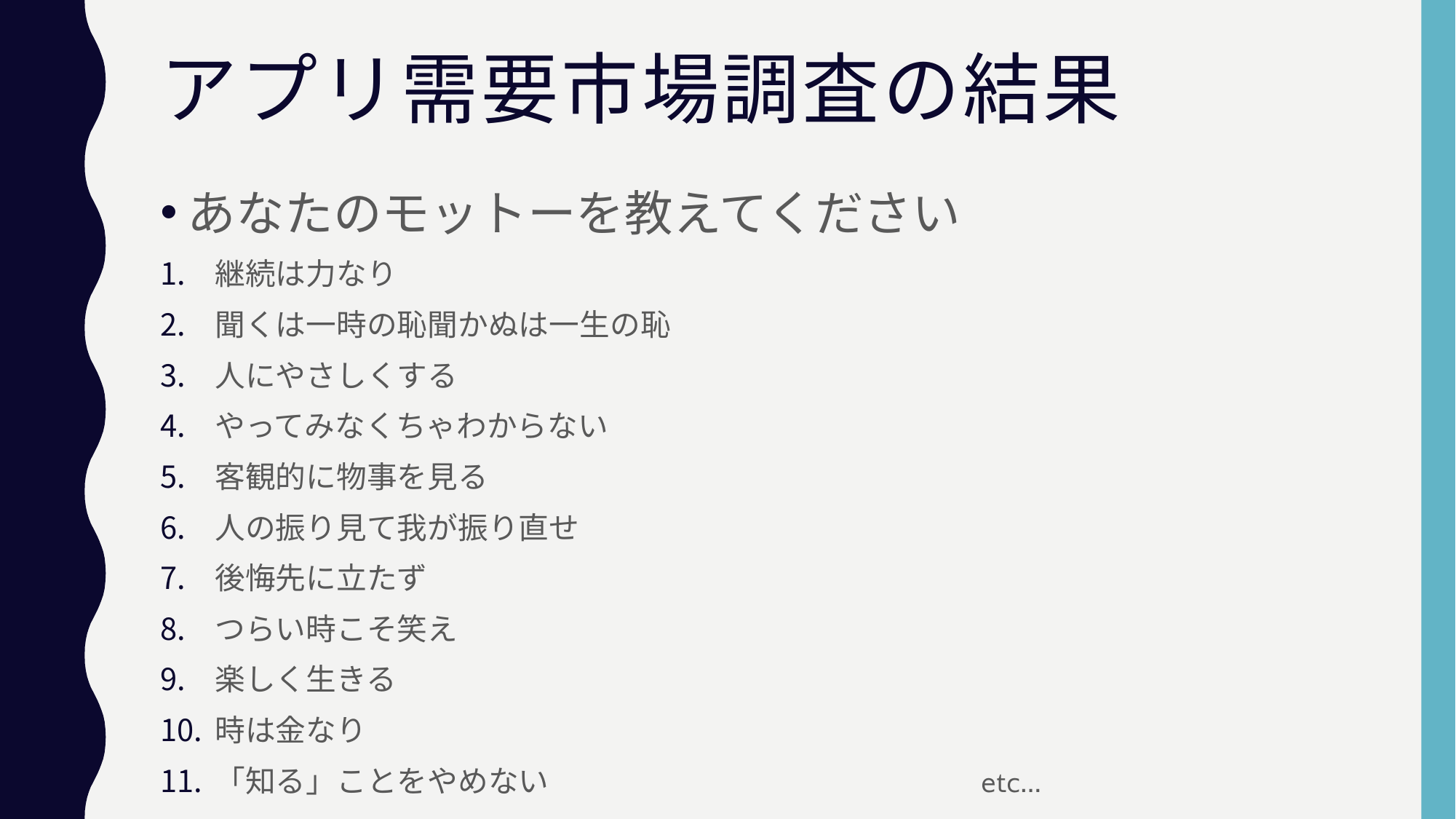

# アプリ需要市場調査の結果
あなたのモットーを教えてください
継続は力なり
聞くは一時の恥聞かぬは一生の恥
人にやさしくする
やってみなくちゃわからない
客観的に物事を見る
人の振り見て我が振り直せ
後悔先に立たず
つらい時こそ笑え
楽しく生きる
時は金なり
「知る」ことをやめない　　　　　　　　　　　　　　etc…